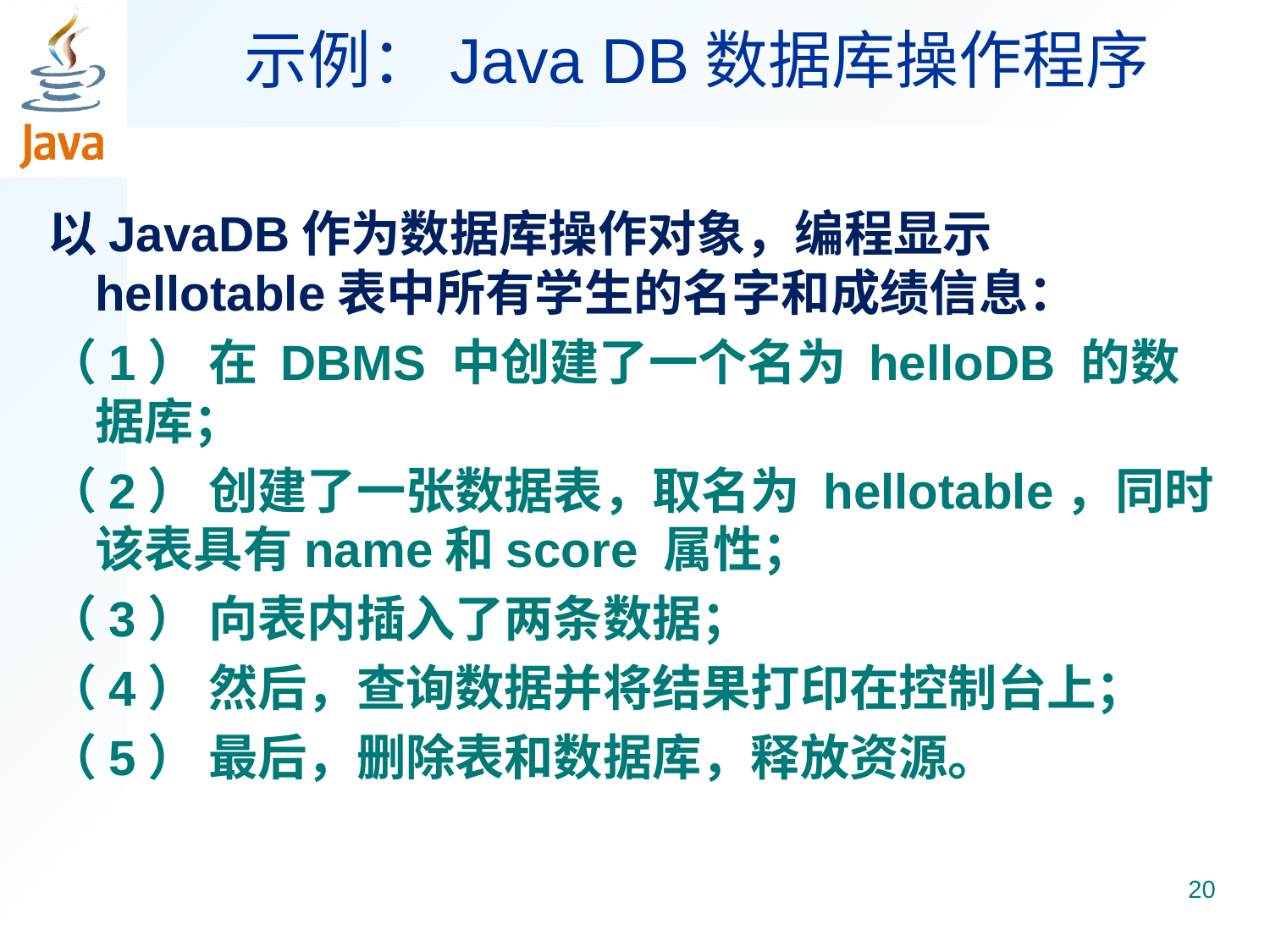

# 示例：Java DB数据库操作程序
以JavaDB作为数据库操作对象，编程显示hellotable表中所有学生的名字和成绩信息：
（1） 在 DBMS 中创建了一个名为 helloDB 的数据库；
（2） 创建了一张数据表，取名为 hellotable，同时该表具有name和score 属性；
（3） 向表内插入了两条数据；
（4） 然后，查询数据并将结果打印在控制台上；
（5） 最后，删除表和数据库，释放资源。